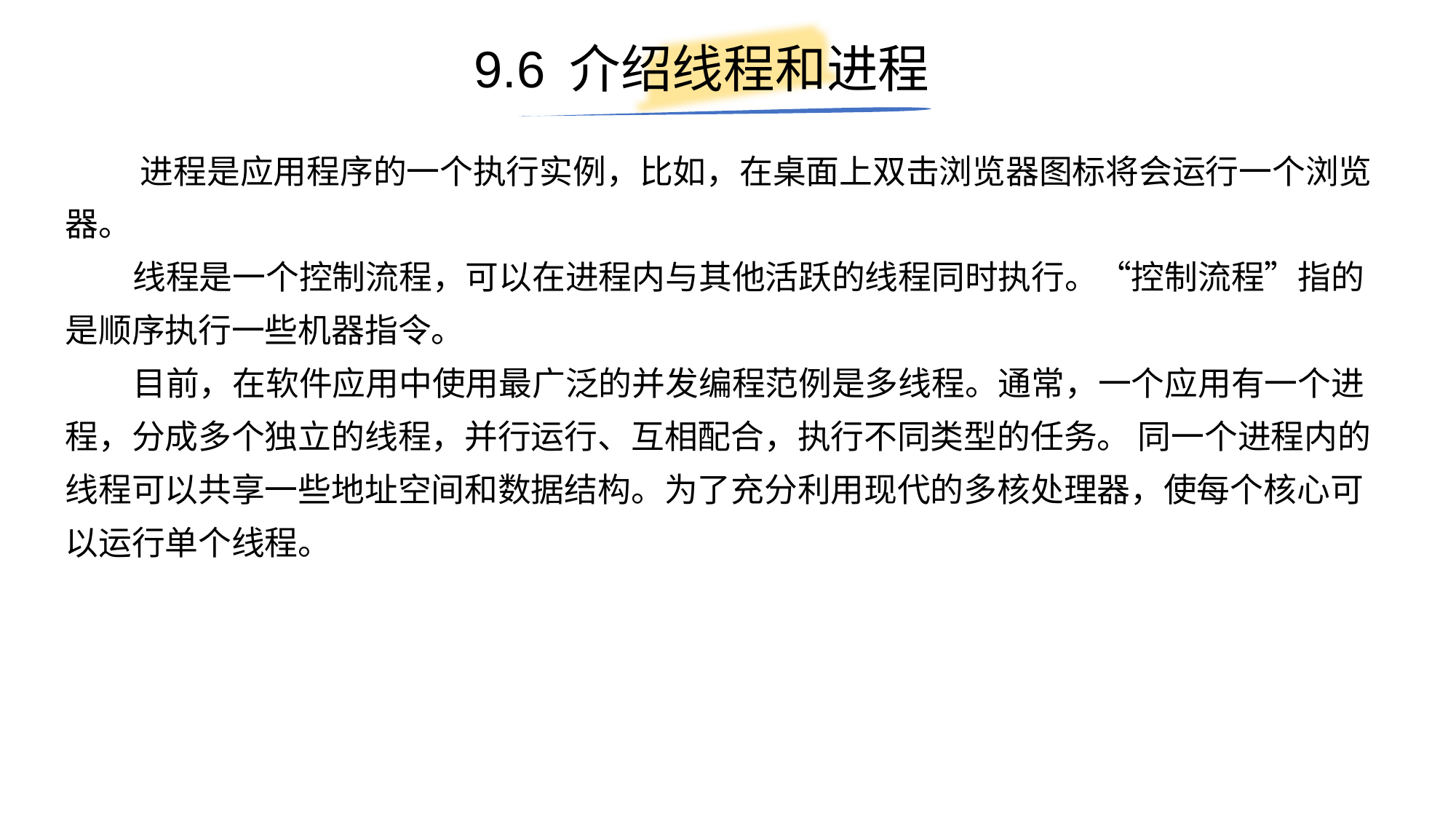

# 9.6 介绍线程和进程

         进程是应用程序的一个执行实例，比如，在桌面上双击浏览器图标将会运行一个浏览器。
        线程是一个控制流程，可以在进程内与其他活跃的线程同时执行。“控制流程”指的是顺序执行一些机器指令。
        目前，在软件应用中使用最广泛的并发编程范例是多线程。通常，一个应用有一个进程，分成多个独立的线程，并行运行、互相配合，执行不同类型的任务。 同一个进程内的线程可以共享一些地址空间和数据结构。为了充分利用现代的多核处理器，使每个核心可以运行单个线程。